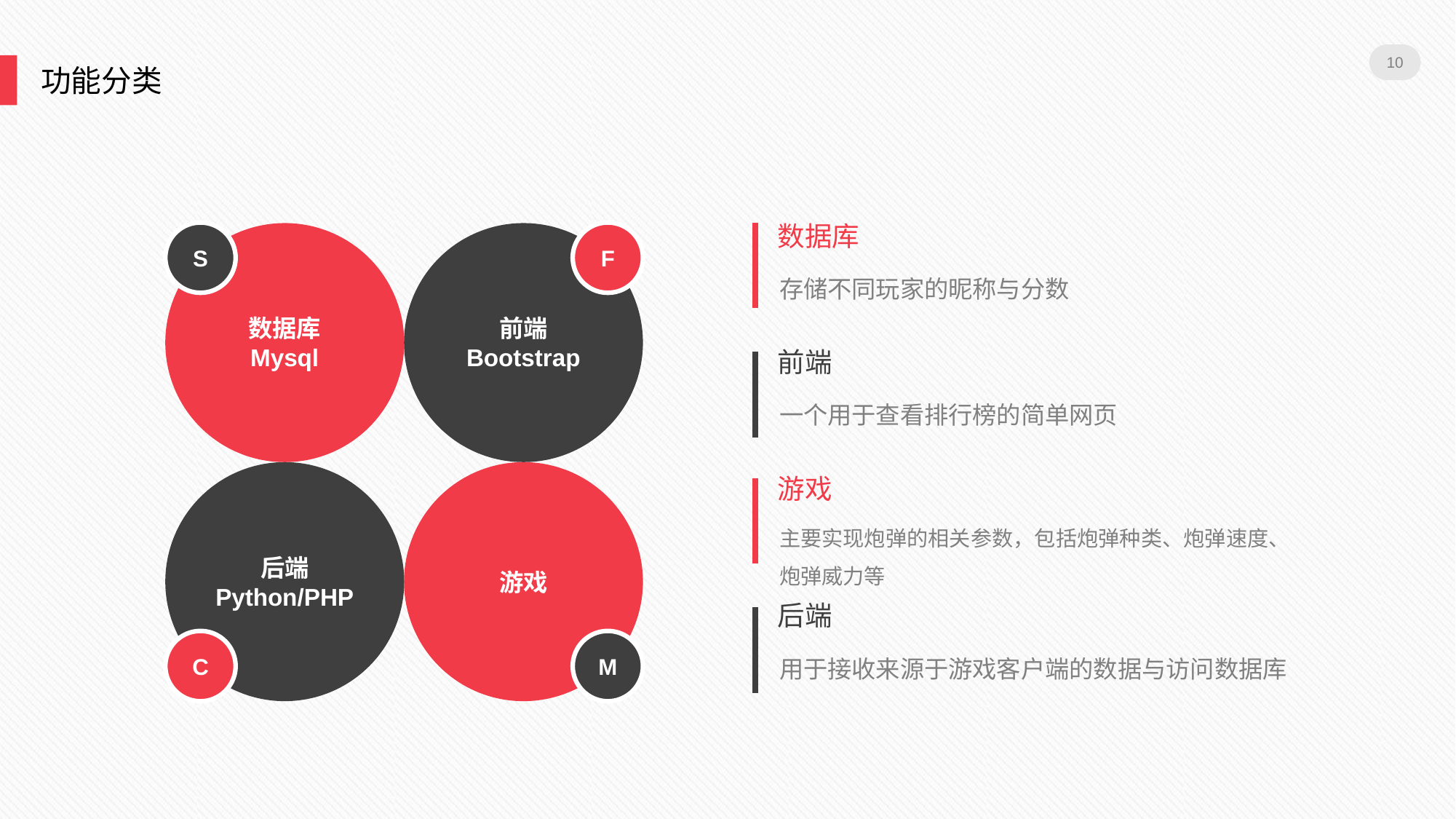

10
功能分类
S
F
数据库
数据库
Mysql
前端
Bootstrap
存储不同玩家的昵称与分数
前端
一个用于查看排行榜的简单网页
后端
Python/PHP
游戏
游戏
主要实现炮弹的相关参数，包括炮弹种类、炮弹速度、炮弹威力等
后端
C
M
用于接收来源于游戏客户端的数据与访问数据库